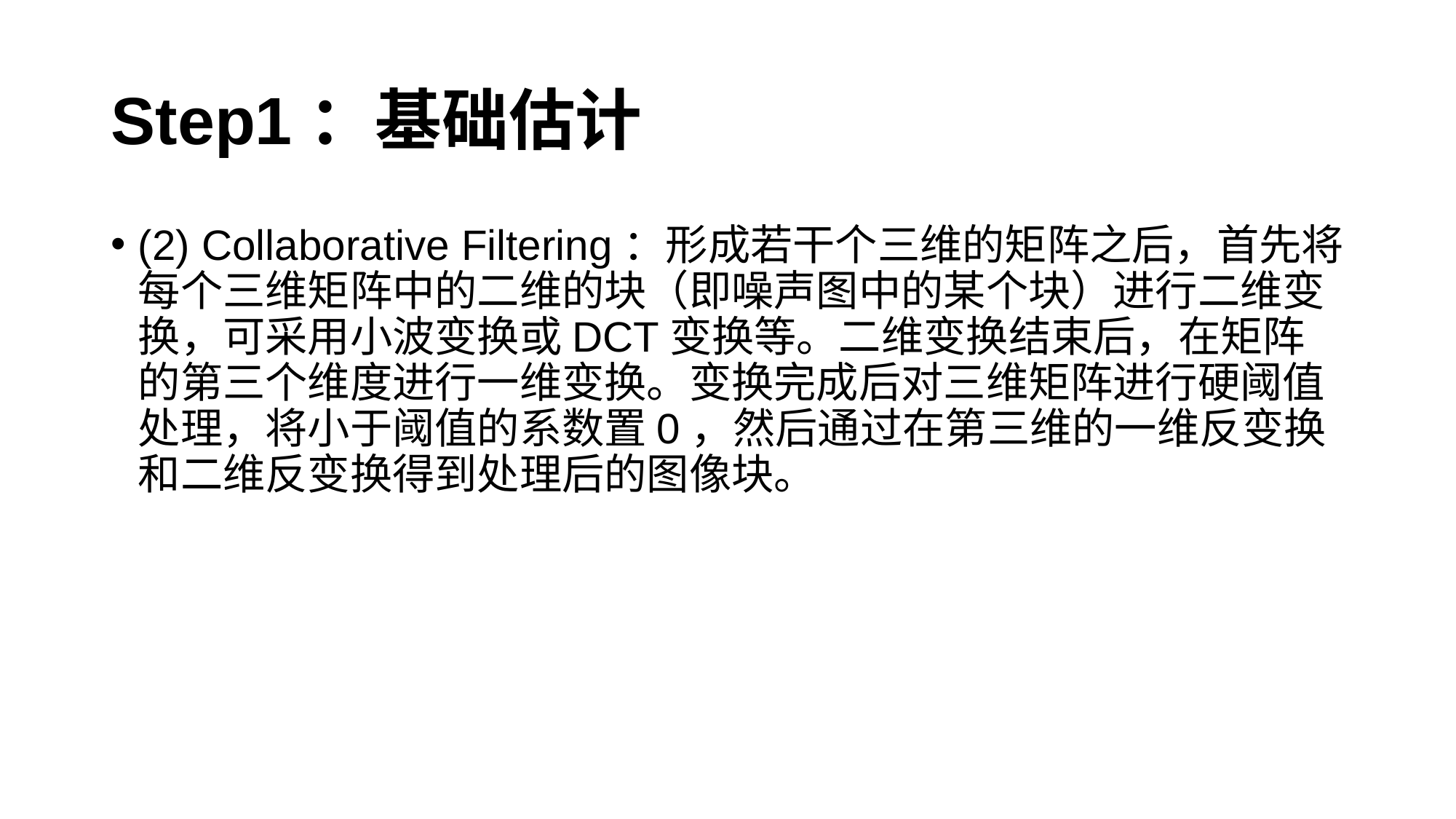

# Step1：基础估计
(2) Collaborative Filtering：形成若干个三维的矩阵之后，首先将每个三维矩阵中的二维的块（即噪声图中的某个块）进行二维变换，可采用小波变换或DCT变换等。二维变换结束后，在矩阵的第三个维度进行一维变换。变换完成后对三维矩阵进行硬阈值处理，将小于阈值的系数置0，然后通过在第三维的一维反变换和二维反变换得到处理后的图像块。